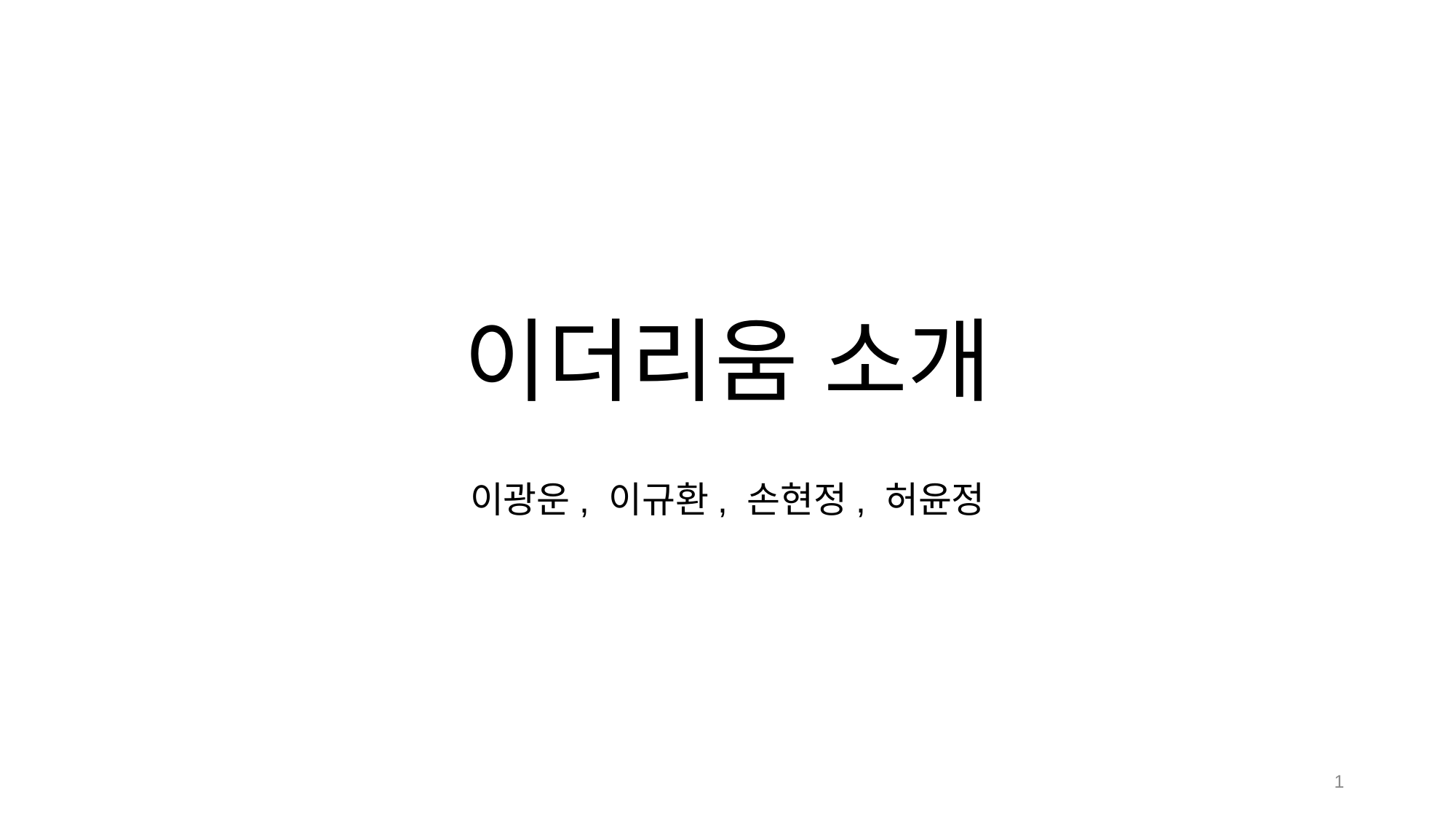

# 이더리움 소개
이광운, 이규환, 손현정, 허윤정
1